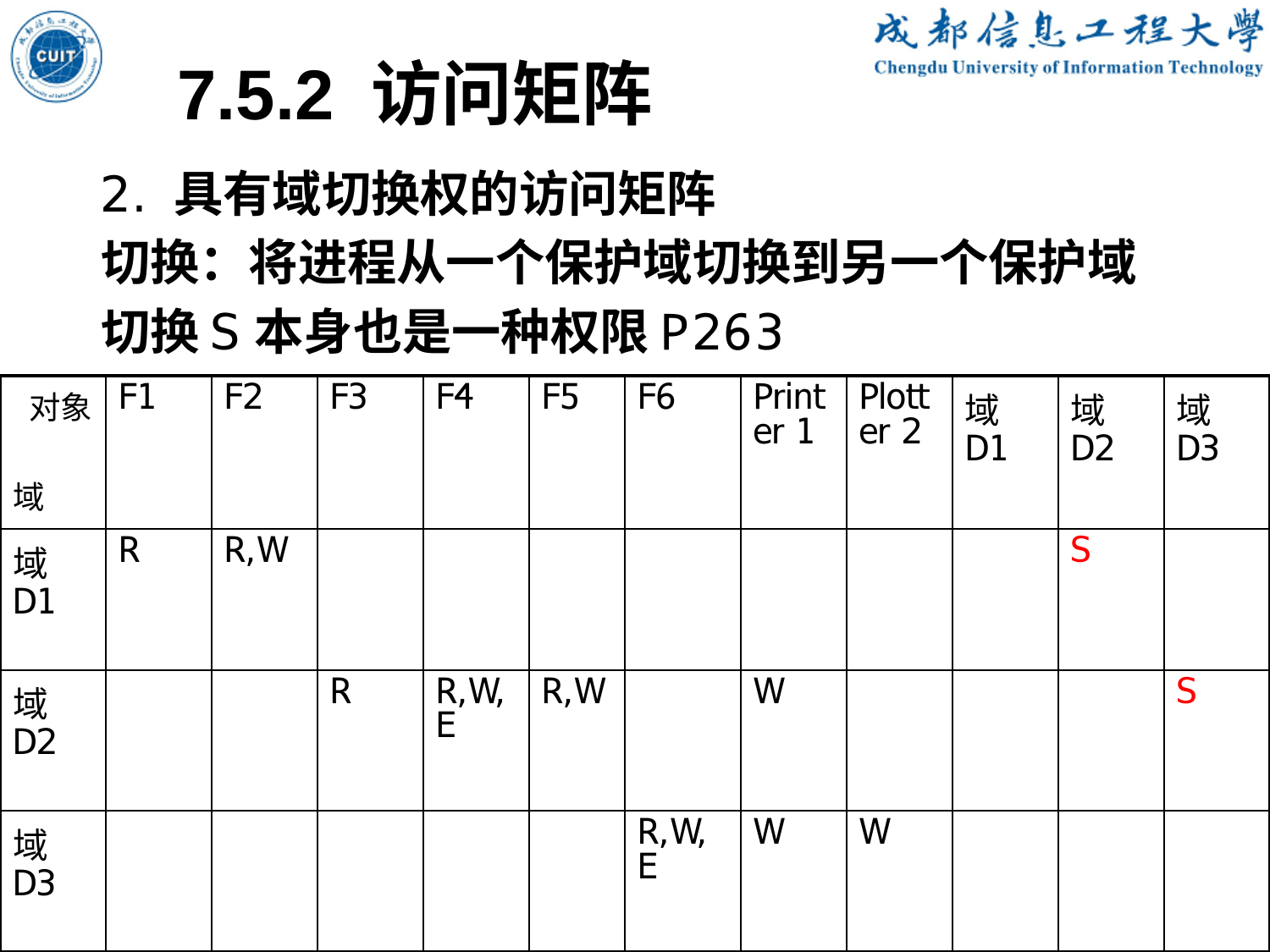

7.5.2 访问矩阵
2. 具有域切换权的访问矩阵
切换：将进程从一个保护域切换到另一个保护域
切换S本身也是一种权限P263
| 对象 域 | F1 | F2 | F3 | F4 | F5 | F6 | Printer 1 | Plotter 2 | 域D1 | 域D2 | 域D3 |
| --- | --- | --- | --- | --- | --- | --- | --- | --- | --- | --- | --- |
| 域D1 | R | R,W |  |  |  |  |  |  |  | S |  |
| 域D2 |  |  | R | R,W,E | R,W |  | W |  |  |  | S |
| 域D3 |  |  |  |  |  | R,W,E | W | W |  |  |  |